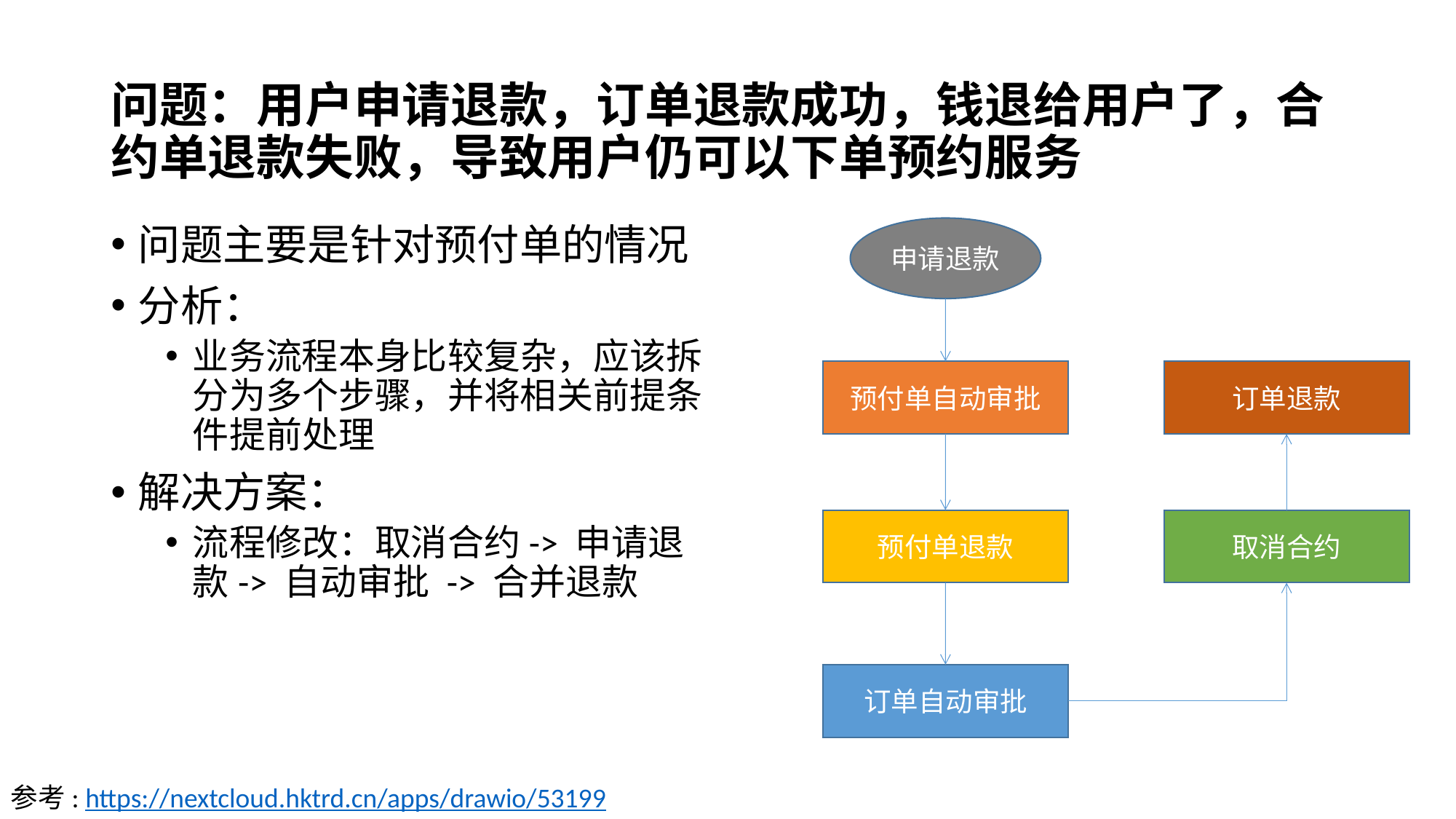

# 问题：用户申请退款，订单退款成功，钱退给用户了，合约单退款失败，导致用户仍可以下单预约服务
问题主要是针对预付单的情况
分析：
业务流程本身比较复杂，应该拆分为多个步骤，并将相关前提条件提前处理
解决方案：
流程修改：取消合约-> 申请退款-> 自动审批 -> 合并退款
申请退款
预付单自动审批
订单退款
预付单退款
取消合约
订单自动审批
参考: https://nextcloud.hktrd.cn/apps/drawio/53199